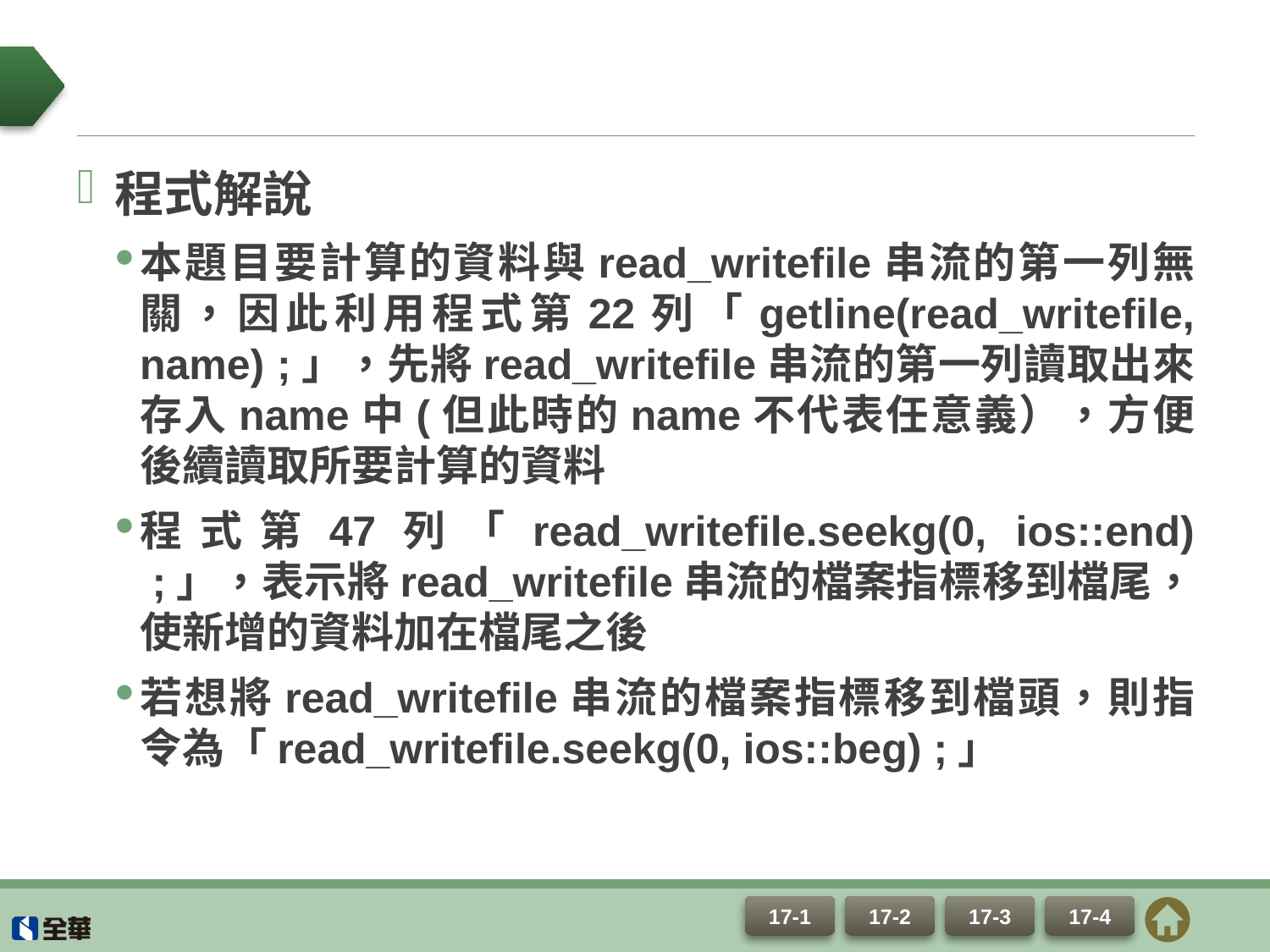

#
程式解說
本題目要計算的資料與read_writefile串流的第一列無關，因此利用程式第22列「getline(read_writefile, name) ;」，先將read_writefile串流的第一列讀取出來存入name中(但此時的name不代表任意義），方便後續讀取所要計算的資料
程式第47列「read_writefile.seekg(0, ios::end) ;」，表示將read_writefile串流的檔案指標移到檔尾，使新增的資料加在檔尾之後
若想將read_writefile串流的檔案指標移到檔頭，則指令為「read_writefile.seekg(0, ios::beg) ;」